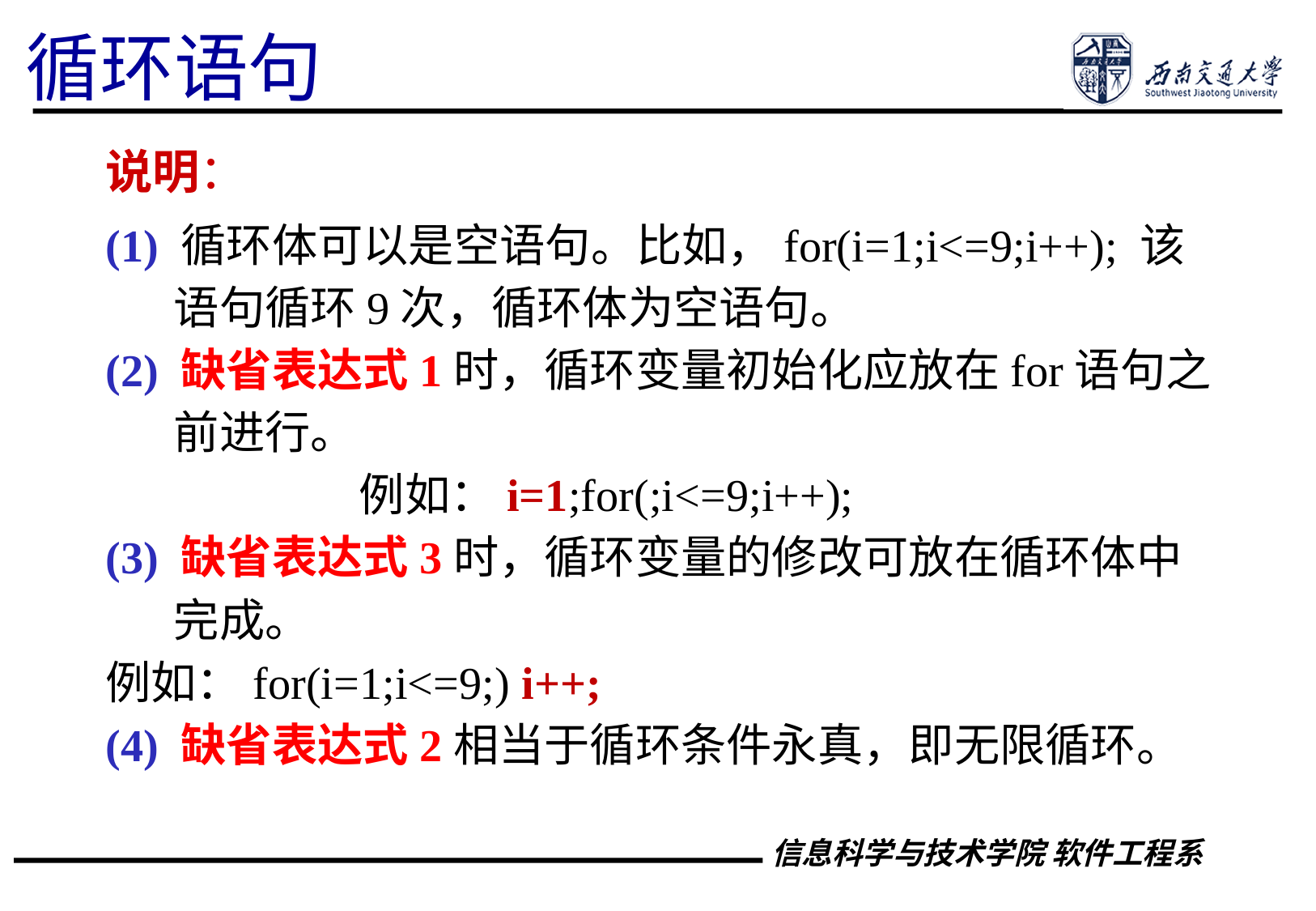

循环语句
说明：
(1) 循环体可以是空语句。比如，for(i=1;i<=9;i++); 该语句循环9次，循环体为空语句。
(2) 缺省表达式1时，循环变量初始化应放在for语句之前进行。
                        例如：i=1;for(;i<=9;i++);
(3) 缺省表达式3时，循环变量的修改可放在循环体中完成。
例如：for(i=1;i<=9;) i++;
(4) 缺省表达式2相当于循环条件永真，即无限循环。